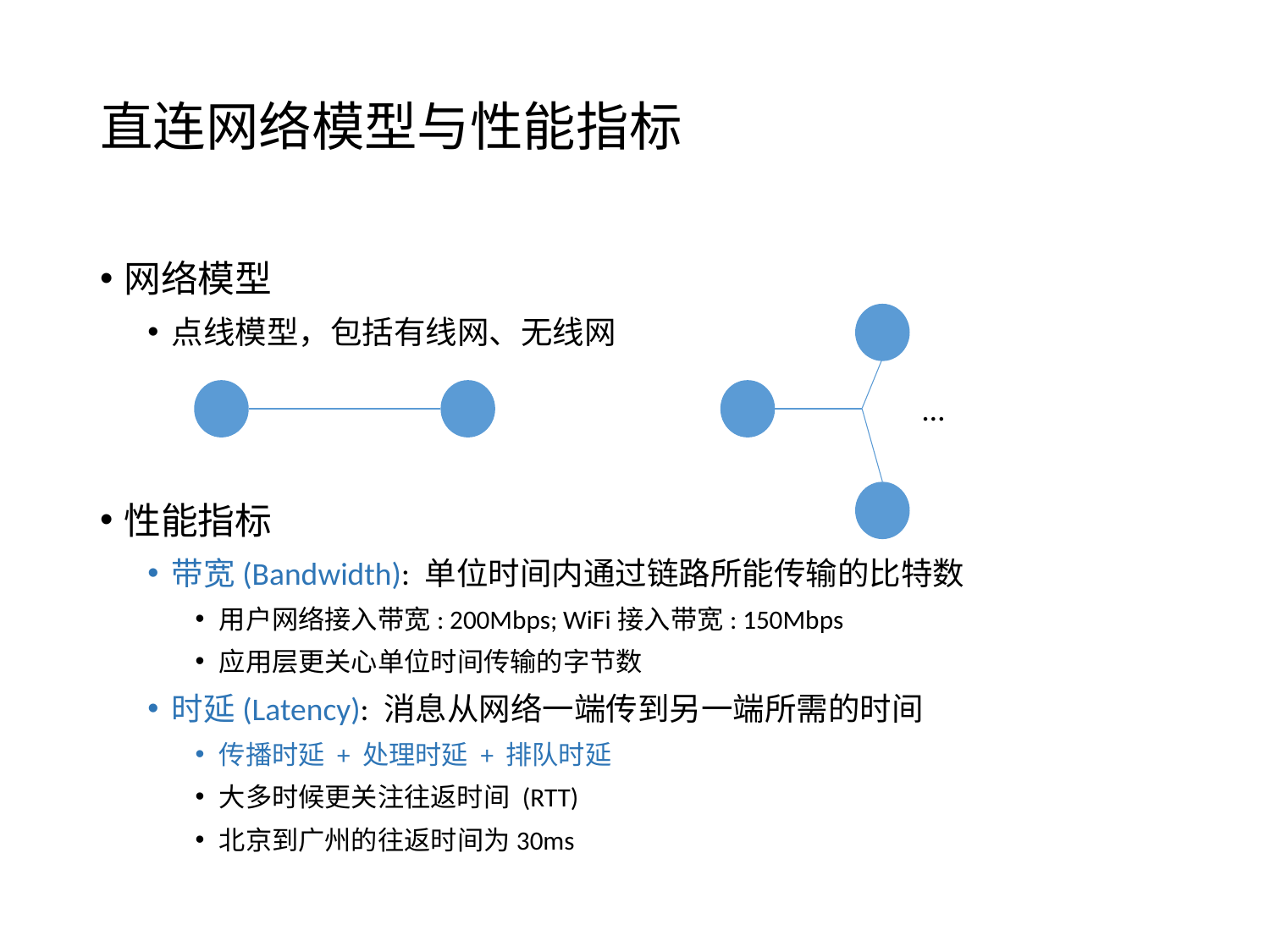

# 直连网络模型与性能指标
网络模型
点线模型，包括有线网、无线网

性能指标
带宽(Bandwidth): 单位时间内通过链路所能传输的比特数
用户网络接入带宽: 200Mbps; WiFi接入带宽: 150Mbps
应用层更关心单位时间传输的字节数
时延(Latency): 消息从网络一端传到另一端所需的时间
传播时延 + 处理时延 + 排队时延
大多时候更关注往返时间 (RTT)
北京到广州的往返时间为30ms

…

17